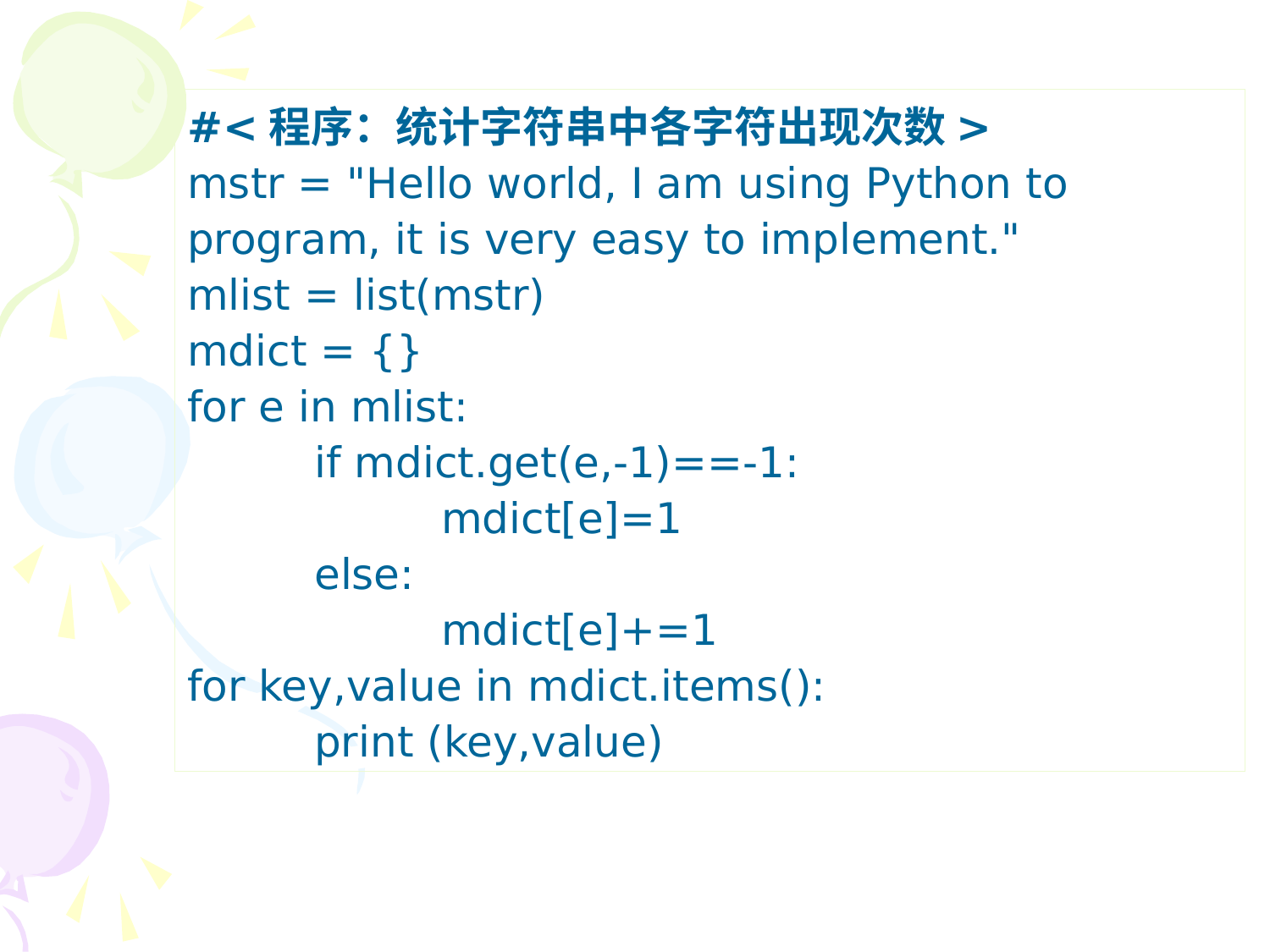

#<程序：统计字符串中各字符出现次数>
mstr = "Hello world, I am using Python to program, it is very easy to implement."
mlist = list(mstr)
mdict = {}
for e in mlist:
	if mdict.get(e,-1)==-1:
		mdict[e]=1
	else:
		mdict[e]+=1
for key,value in mdict.items():
	print (key,value)